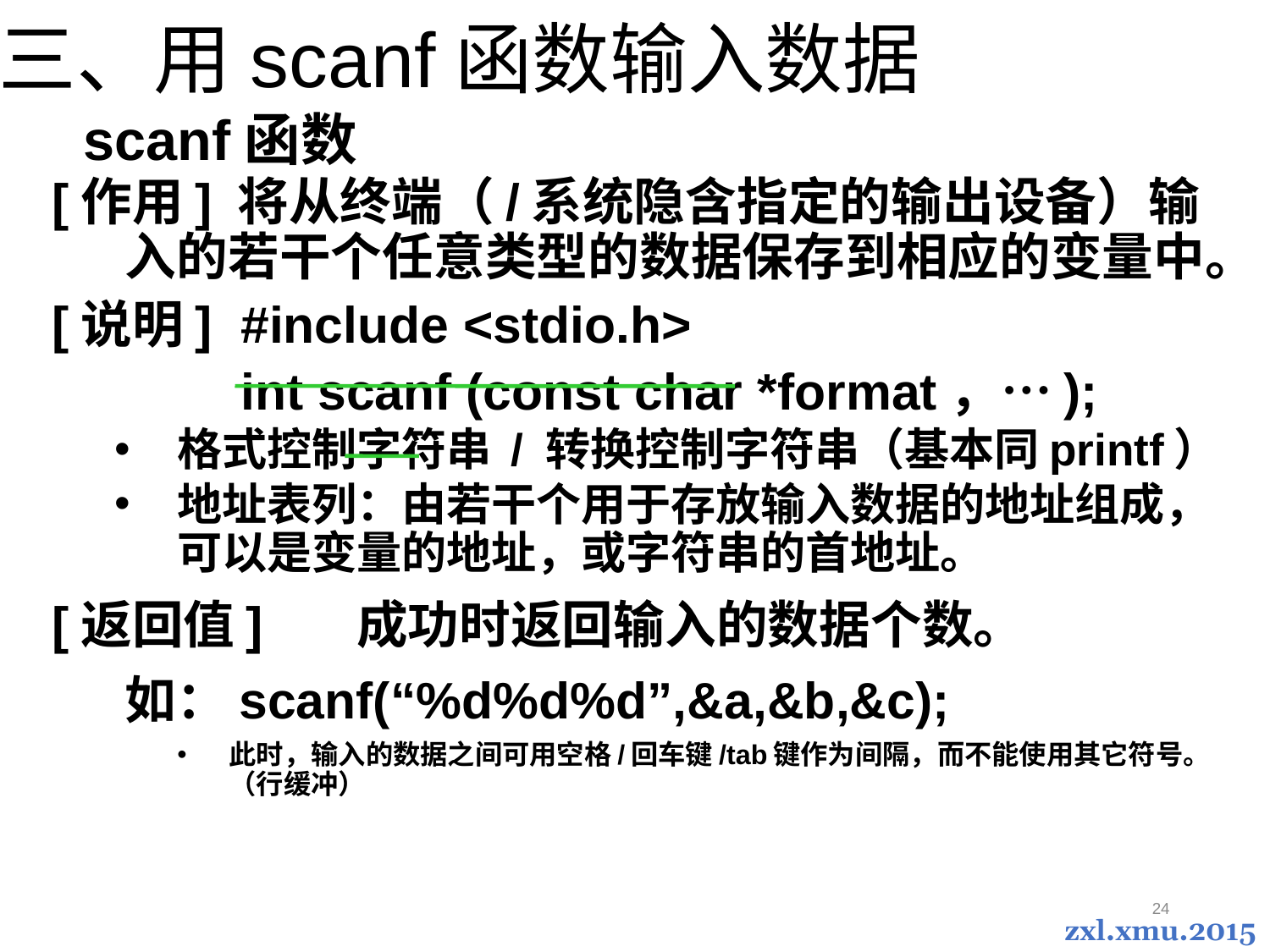

三、用scanf函数输入数据
# scanf函数
[作用] 将从终端（/系统隐含指定的输出设备）输入的若干个任意类型的数据保存到相应的变量中。
[说明]	#include <stdio.h>
		　　	int scanf (const char *format，…);
格式控制字符串 / 转换控制字符串（基本同printf）
地址表列：由若干个用于存放输入数据的地址组成，可以是变量的地址，或字符串的首地址。
[返回值] 	成功时返回输入的数据个数。
	如：scanf(“%d%d%d”,&a,&b,&c);
此时，输入的数据之间可用空格/回车键/tab键作为间隔，而不能使用其它符号。（行缓冲）

24